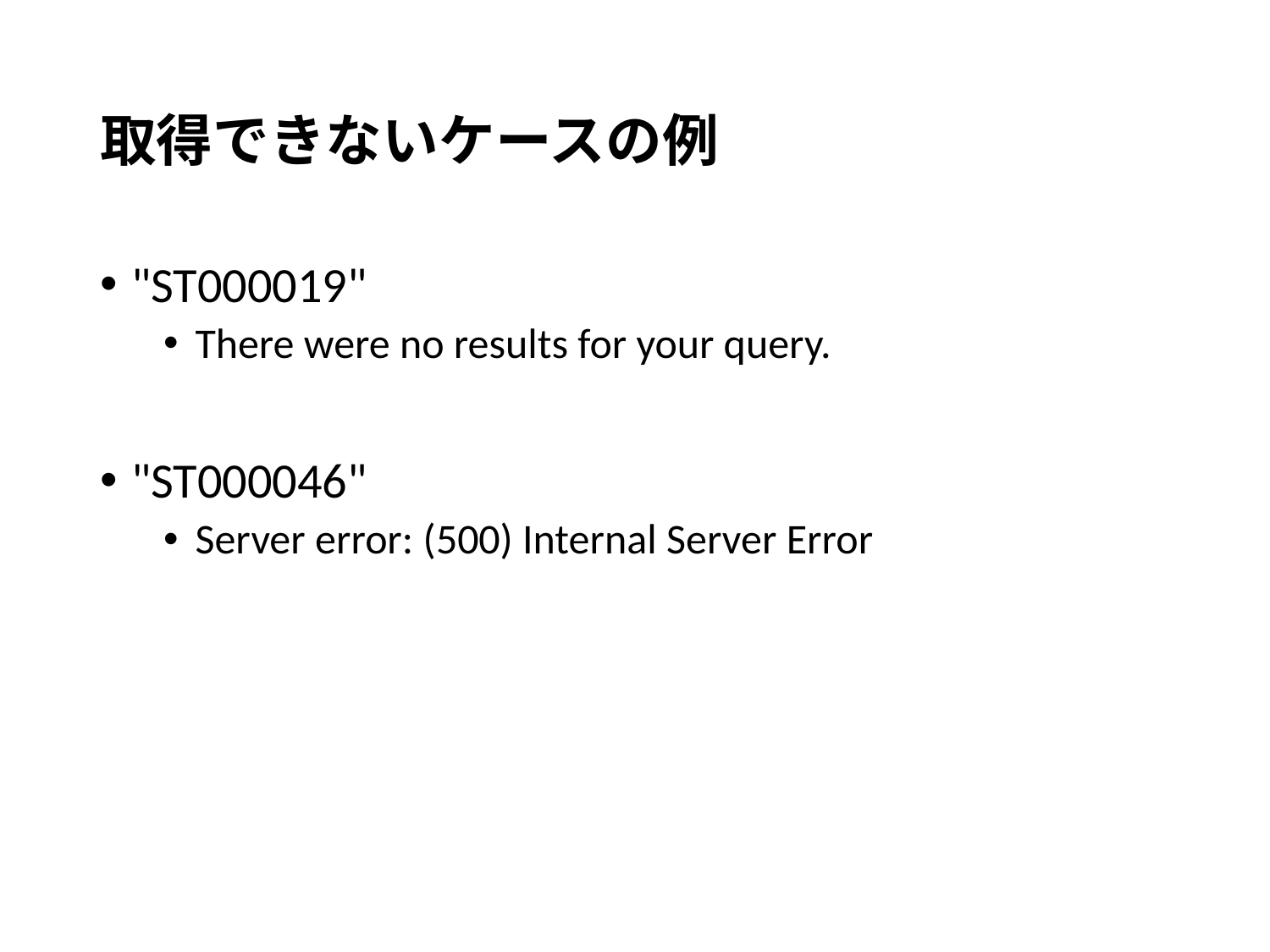

# 取得できないケースの例
"ST000019"
There were no results for your query.

"ST000046"
Server error: (500) Internal Server Error